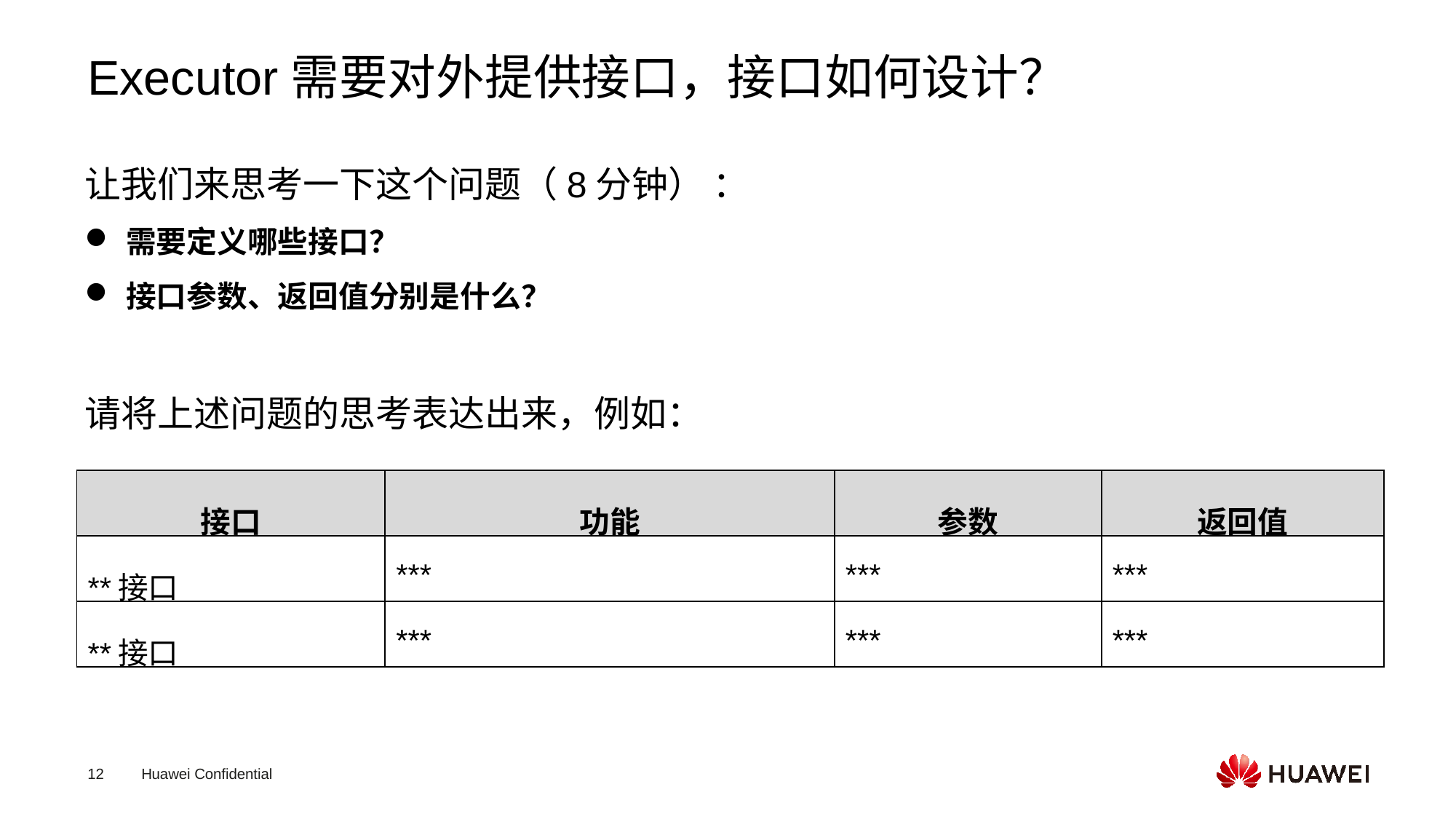

# Executor需要对外提供接口，接口如何设计？
让我们来思考一下这个问题（8分钟） ：
需要定义哪些接口？
接口参数、返回值分别是什么？

请将上述问题的思考表达出来，例如：
| 接口 | 功能 | 参数 | 返回值 |
| --- | --- | --- | --- |
| \*\*接口 | \*\*\* | \*\*\* | \*\*\* |
| \*\*接口 | \*\*\* | \*\*\* | \*\*\* |